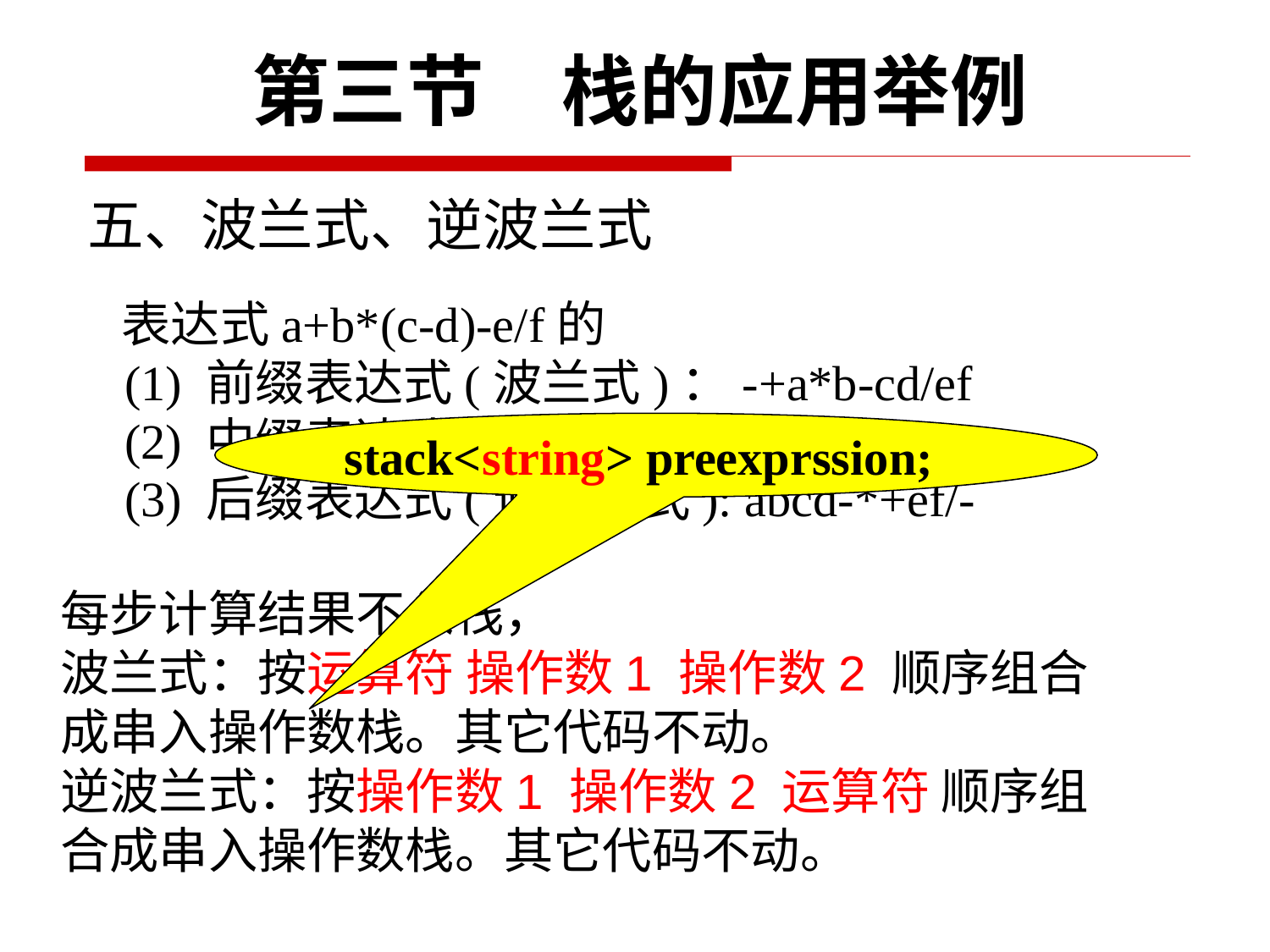

第三节　栈的应用举例
五、波兰式、逆波兰式
  表达式a+b*(c-d)-e/f的
   (1) 前缀表达式(波兰式)：-+a*b-cd/ef
   (2) 中缀表达式：a+b*(c-d)-e/f
   (3) 后缀表达式(逆波兰式): abcd-*+ef/-
stack<string> preexprssion;
每步计算结果不入栈，
波兰式：按运算符 操作数1 操作数2 顺序组合成串入操作数栈。其它代码不动。
逆波兰式：按操作数1 操作数2 运算符 顺序组合成串入操作数栈。其它代码不动。